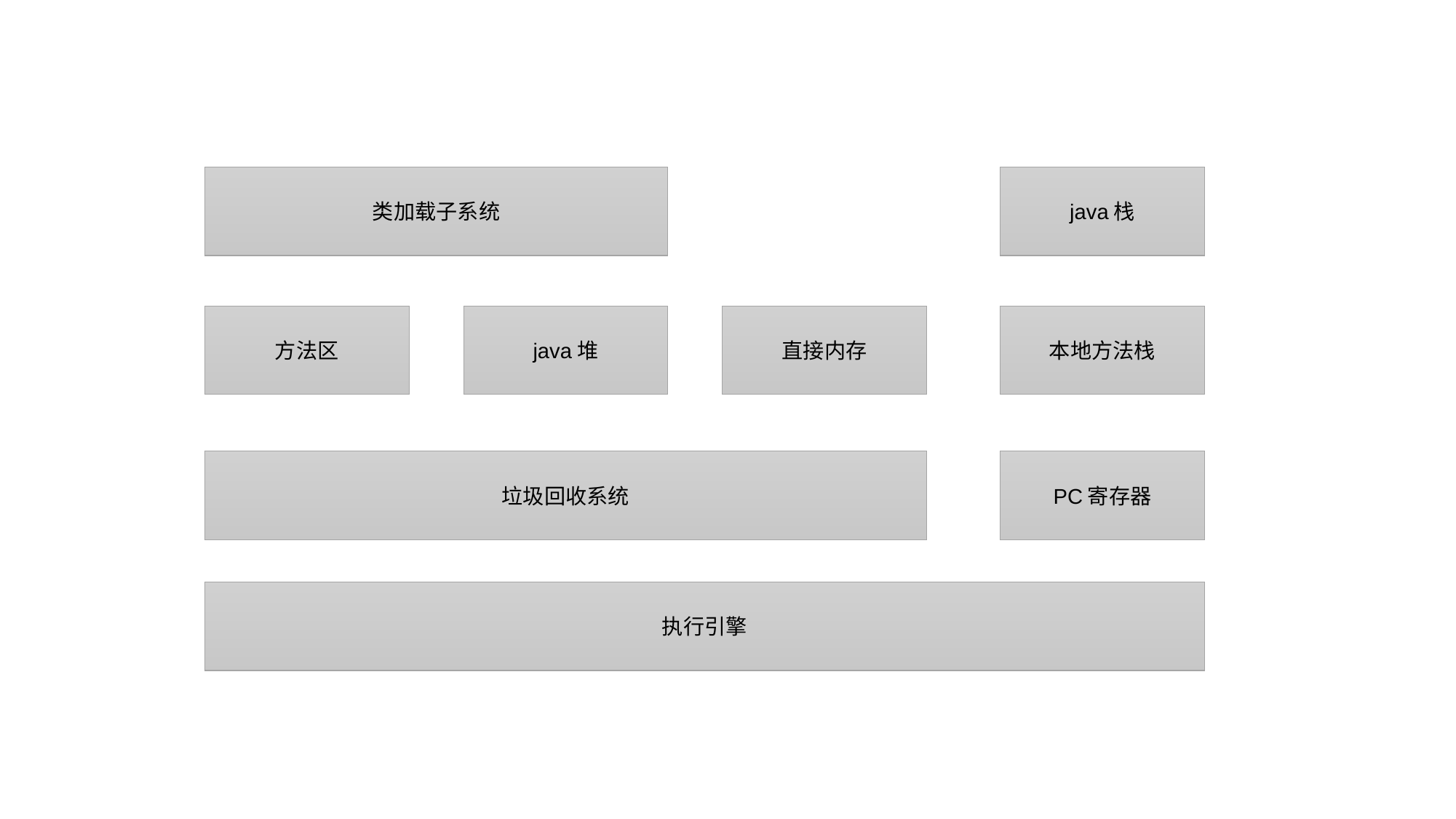

类加载子系统
java栈
方法区
java堆
直接内存
本地方法栈
垃圾回收系统
PC寄存器
执行引擎